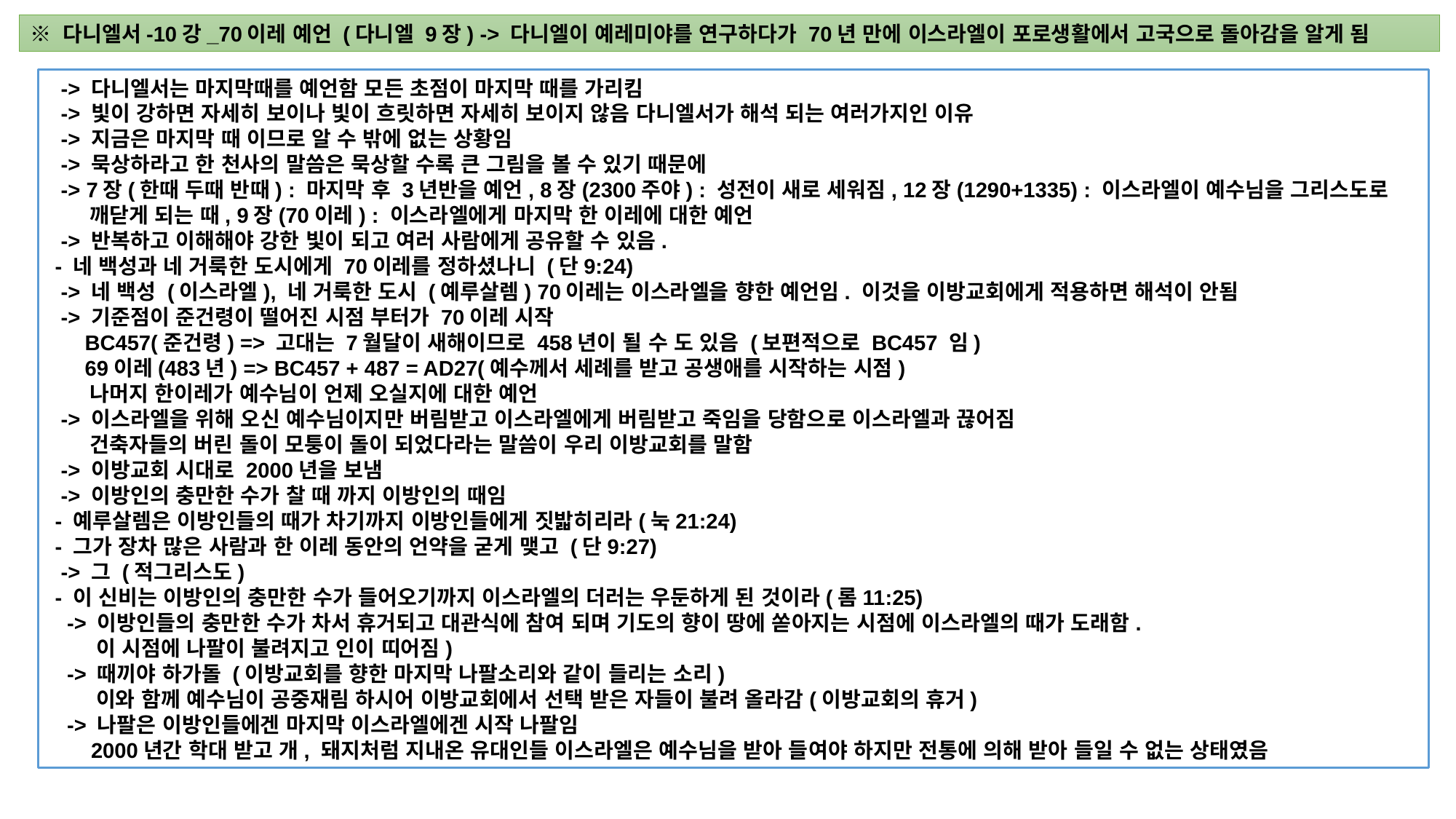

※ 다니엘서-10강_70이레 예언 (다니엘 9장) -> 다니엘이 예레미야를 연구하다가 70년 만에 이스라엘이 포로생활에서 고국으로 돌아감을 알게 됨
  -> 다니엘서는 마지막때를 예언함 모든 초점이 마지막 때를 가리킴
  -> 빛이 강하면 자세히 보이나 빛이 흐릿하면 자세히 보이지 않음 다니엘서가 해석 되는 여러가지인 이유
  -> 지금은 마지막 때 이므로 알 수 밖에 없는 상황임
  -> 묵상하라고 한 천사의 말씀은 묵상할 수록 큰 그림을 볼 수 있기 때문에
  -> 7장(한때 두때 반때) : 마지막 후 3년반을 예언, 8장(2300주야) : 성전이 새로 세워짐, 12장(1290+1335) : 이스라엘이 예수님을 그리스도로
      깨닫게 되는 때, 9장(70이레) : 이스라엘에게 마지막 한 이레에 대한 예언
  -> 반복하고 이해해야 강한 빛이 되고 여러 사람에게 공유할 수 있음.
 - 네 백성과 네 거룩한 도시에게 70이레를 정하셨나니 (단9:24)
  -> 네 백성 (이스라엘), 네 거룩한 도시 (예루살렘) 70이레는 이스라엘을 향한 예언임. 이것을 이방교회에게 적용하면 해석이 안됨
  -> 기준점이 준건령이 떨어진 시점 부터가 70이레 시작
      BC457(준건령) => 고대는 7월달이 새해이므로 458년이 될 수 도 있음 (보편적으로 BC457 임)
      69이레(483년) => BC457 + 487 = AD27(예수께서 세례를 받고 공생애를 시작하는 시점)
      나머지 한이레가 예수님이 언제 오실지에 대한 예언
  -> 이스라엘을 위해 오신 예수님이지만 버림받고 이스라엘에게 버림받고 죽임을 당함으로 이스라엘과 끊어짐
      건축자들의 버린 돌이 모퉁이 돌이 되었다라는 말씀이 우리 이방교회를 말함
  -> 이방교회 시대로 2000년을 보냄
  -> 이방인의 충만한 수가 찰 때 까지 이방인의 때임
 - 예루살렘은 이방인들의 때가 차기까지 이방인들에게 짓밟히리라(눅21:24)
 - 그가 장차 많은 사람과 한 이레 동안의 언약을 굳게 맺고 (단9:27)
  -> 그 (적그리스도)
 - 이 신비는 이방인의 충만한 수가 들어오기까지 이스라엘의 더러는 우둔하게 된 것이라(롬11:25)
   -> 이방인들의 충만한 수가 차서 휴거되고 대관식에 참여 되며 기도의 향이 땅에 쏟아지는 시점에 이스라엘의 때가 도래함.
       이 시점에 나팔이 불려지고 인이 띠어짐)
   -> 때끼야 하가돌 (이방교회를 향한 마지막 나팔소리와 같이 들리는 소리)
       이와 함께 예수님이 공중재림 하시어 이방교회에서 선택 받은 자들이 불려 올라감(이방교회의 휴거)
   -> 나팔은 이방인들에겐 마지막 이스라엘에겐 시작 나팔임
       2000년간 학대 받고 개, 돼지처럼 지내온 유대인들 이스라엘은 예수님을 받아 들여야 하지만 전통에 의해 받아 들일 수 없는 상태였음